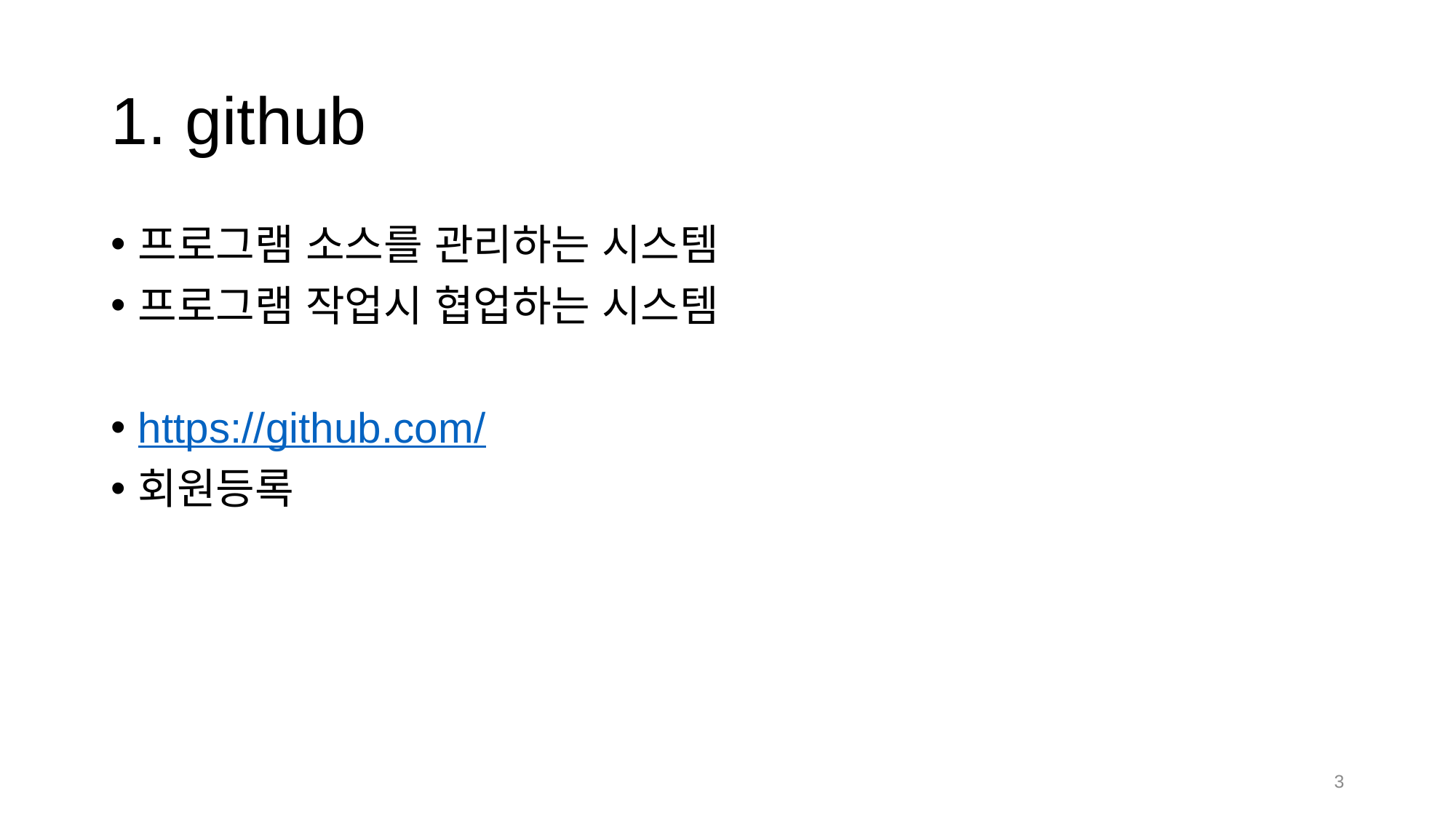

# 1. github
프로그램 소스를 관리하는 시스템
프로그램 작업시 협업하는 시스템

https://github.com/
회원등록

3